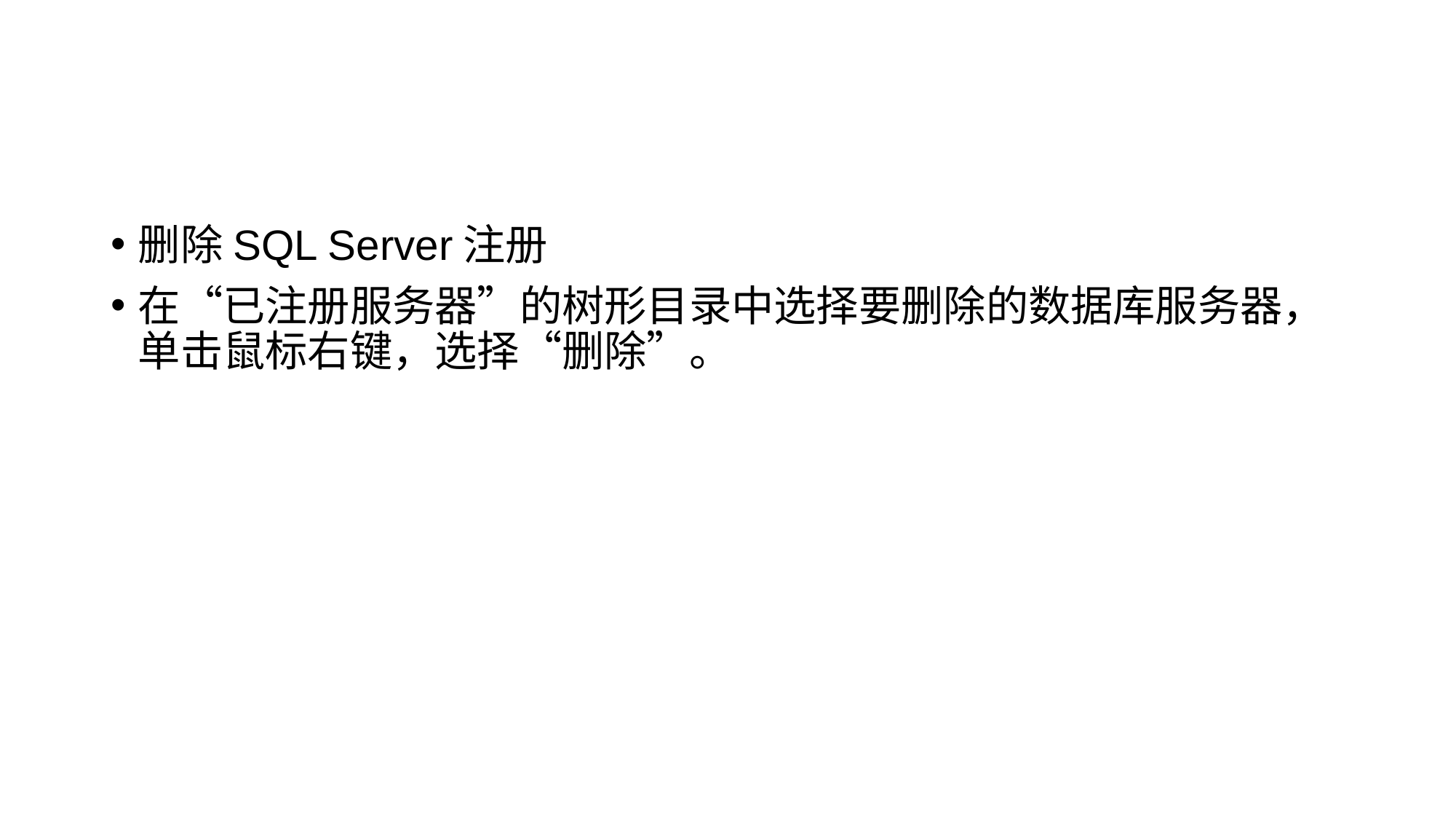

#
删除SQL Server注册
在“已注册服务器”的树形目录中选择要删除的数据库服务器，单击鼠标右键，选择“删除”。